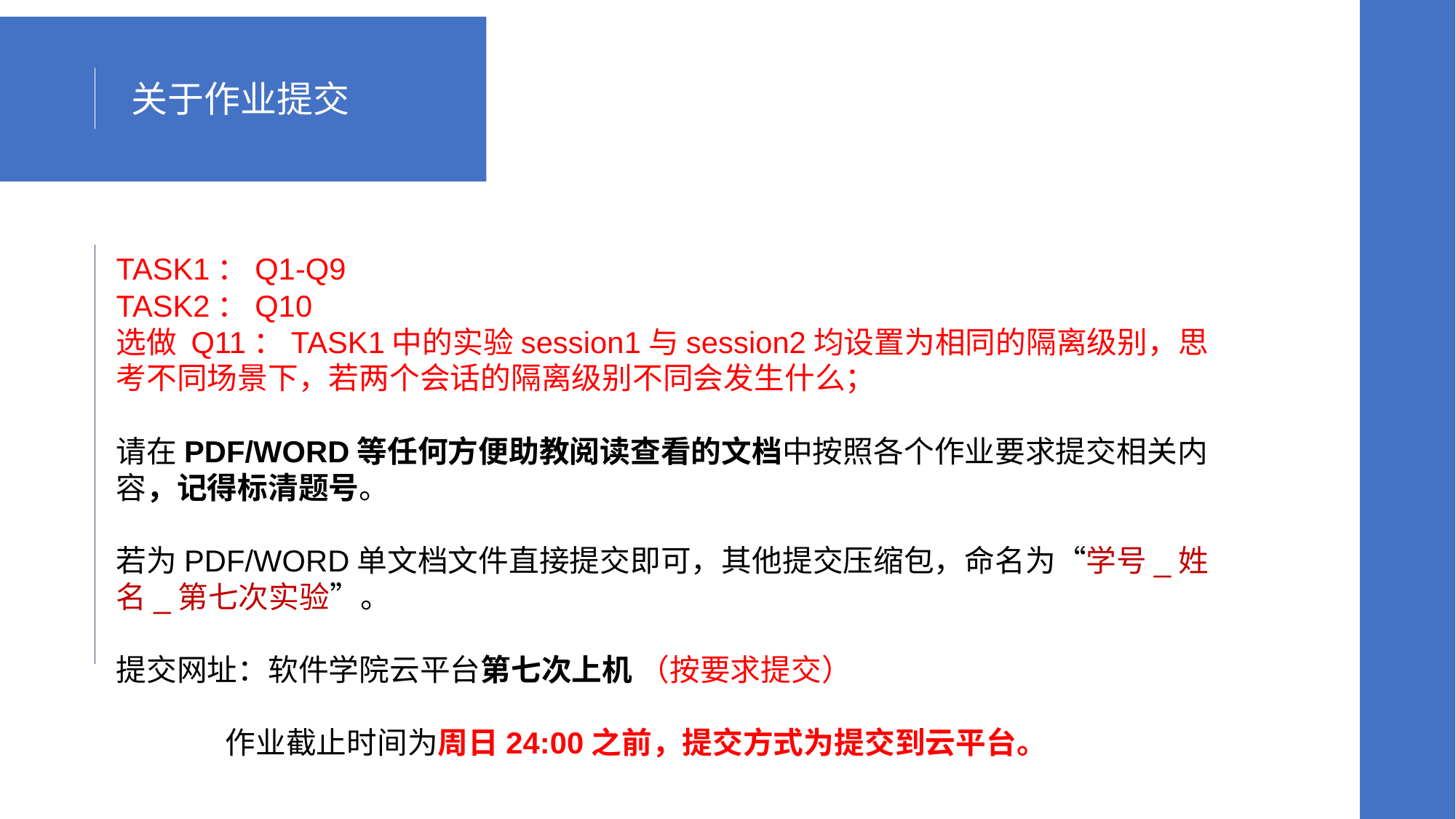

关于作业提交
TASK1：Q1-Q9
TASK2：Q10
选做 Q11：TASK1中的实验session1与session2均设置为相同的隔离级别，思考不同场景下，若两个会话的隔离级别不同会发生什么；

请在PDF/WORD等任何方便助教阅读查看的文档中按照各个作业要求提交相关内容，记得标清题号。

若为PDF/WORD单文档文件直接提交即可，其他提交压缩包，命名为“学号_姓名_第七次实验”。

提交网址：软件学院云平台第七次上机 （按要求提交）

	作业截止时间为周日24:00之前，提交方式为提交到云平台。